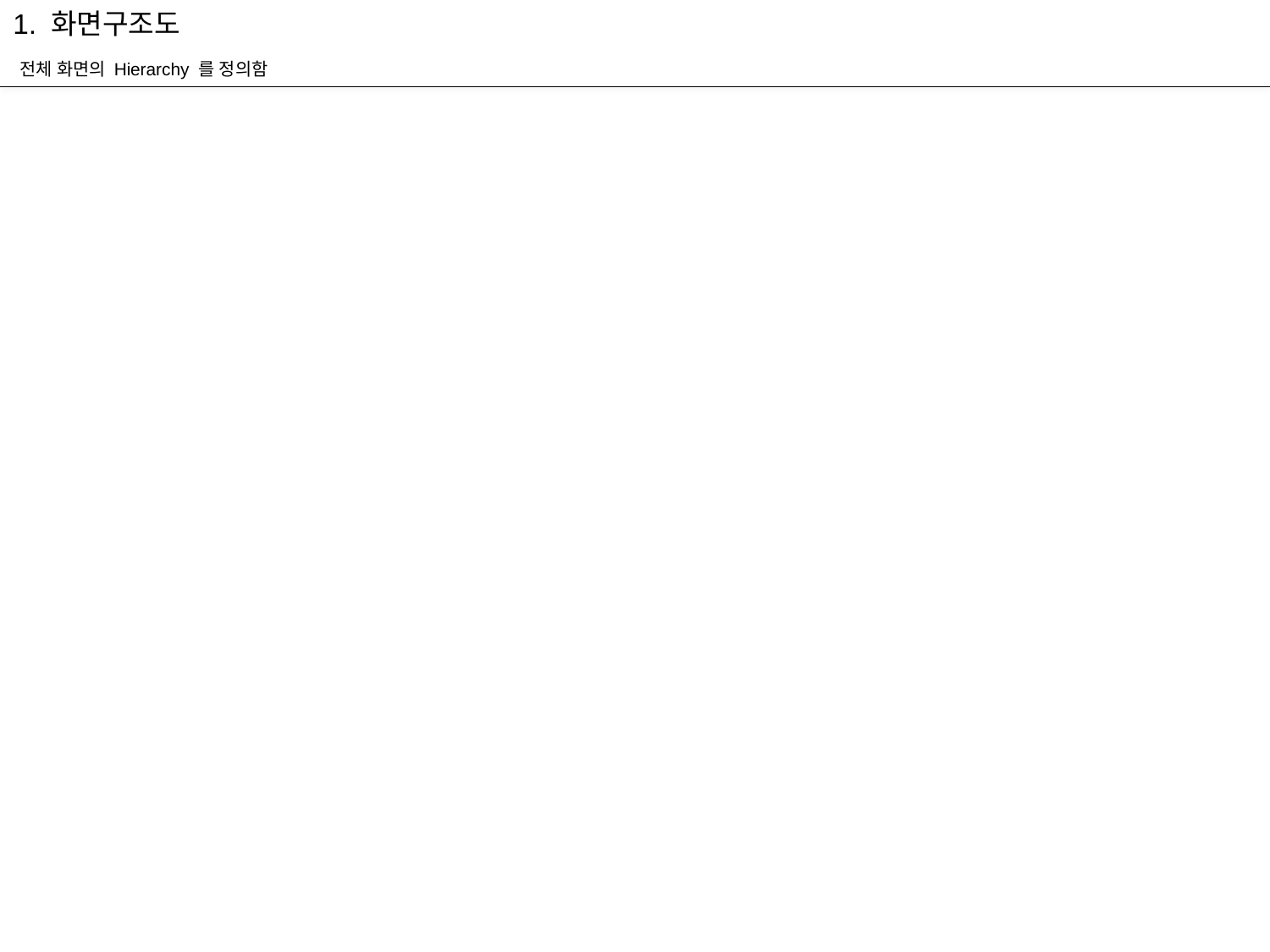

1. 화면구조도
전체 화면의 Hierarchy 를 정의함